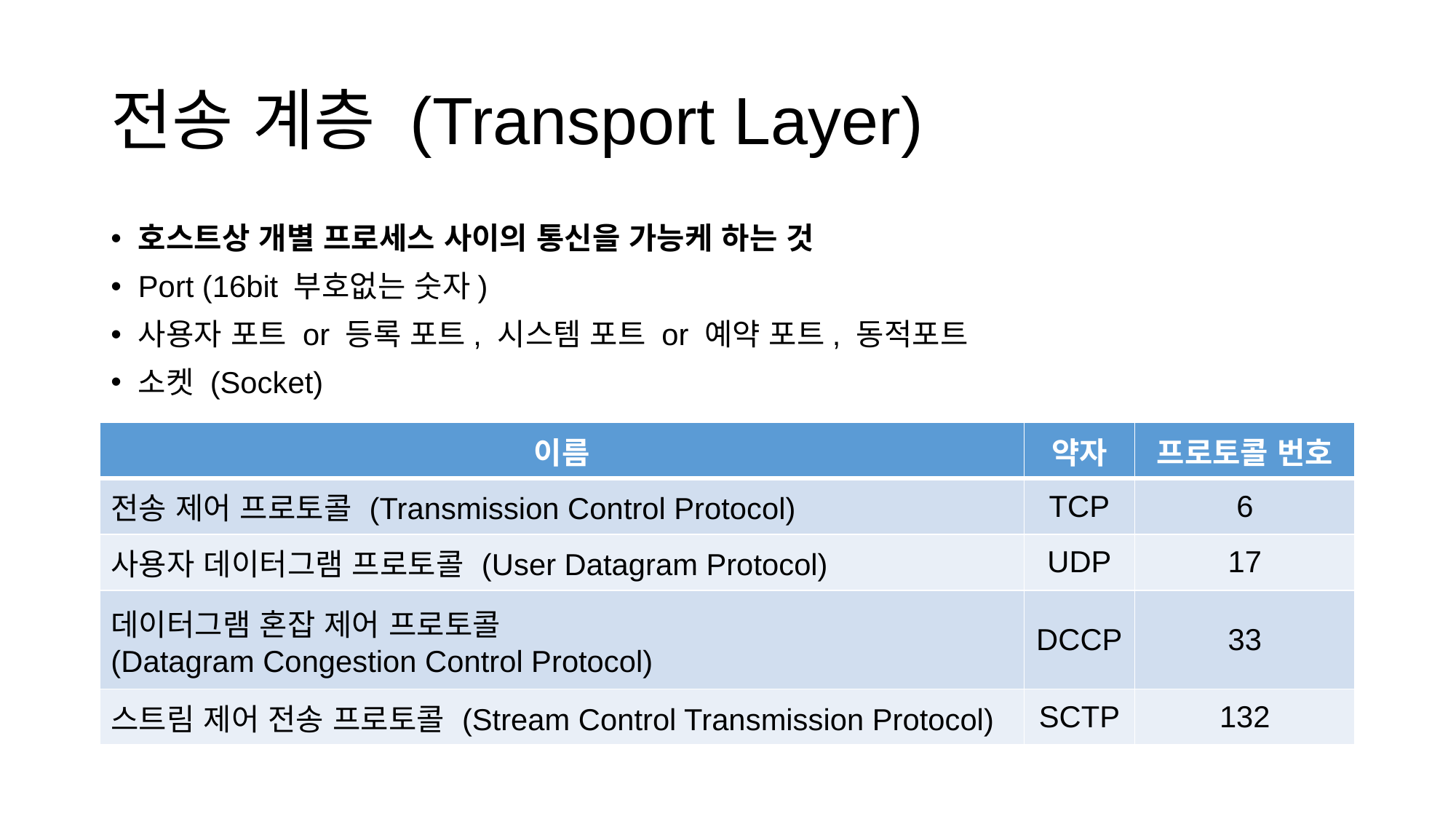

# 전송 계층 (Transport Layer)
호스트상 개별 프로세스 사이의 통신을 가능케 하는 것
Port (16bit 부호없는 숫자)
사용자 포트 or 등록 포트, 시스템 포트 or 예약 포트, 동적포트
소켓 (Socket)
| 이름 | 약자 | 프로토콜 번호 |
| --- | --- | --- |
| 전송 제어 프로토콜 (Transmission Control Protocol) | TCP | 6 |
| 사용자 데이터그램 프로토콜 (User Datagram Protocol) | UDP | 17 |
| 데이터그램 혼잡 제어 프로토콜 (Datagram Congestion Control Protocol) | DCCP | 33 |
| 스트림 제어 전송 프로토콜 (Stream Control Transmission Protocol) | SCTP | 132 |